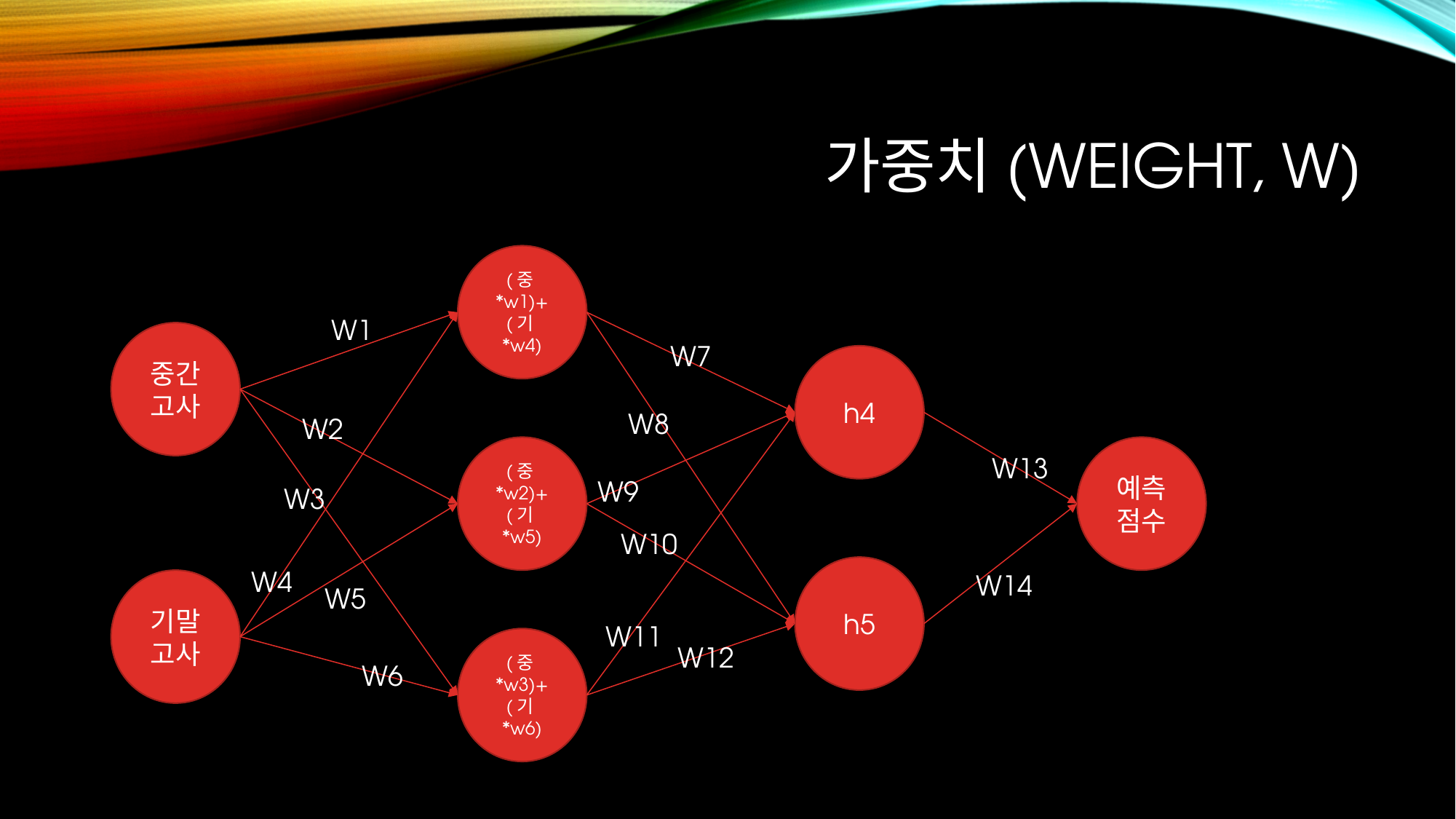

# 가중치(weight, w)
(중*w1)+(기*w4)
W1
중간고사
W7
h4
W8
W2
(중*w2)+(기*w5)
예측점수
W13
W9
W3
W10
h5
W4
W14
기말고사
W5
W11
(중*w3)+(기*w6)
W12
W6